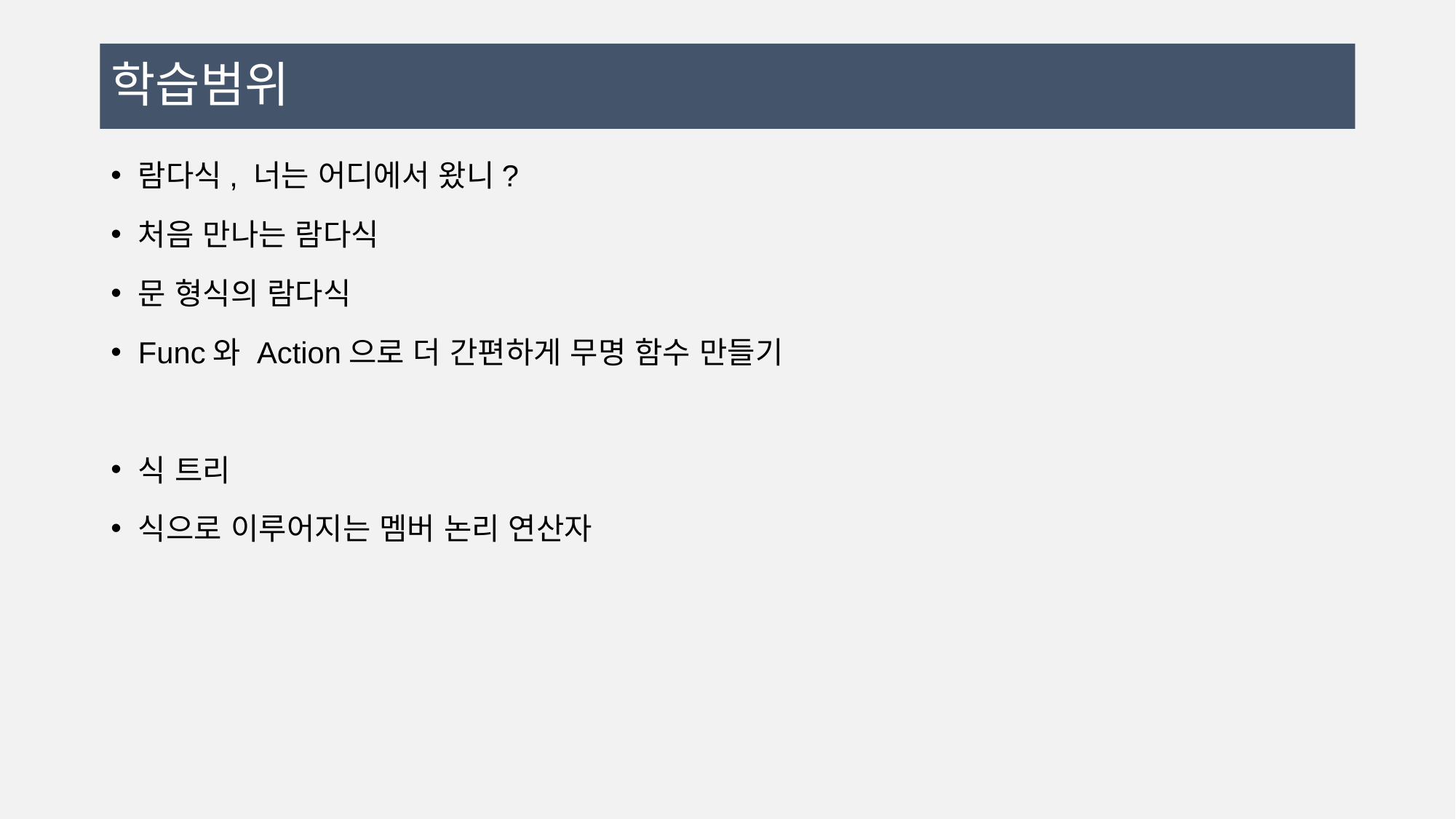

# 학습범위
람다식, 너는 어디에서 왔니?
처음 만나는 람다식
문 형식의 람다식
Func와 Action으로 더 간편하게 무명 함수 만들기

식 트리
식으로 이루어지는 멤버 논리 연산자